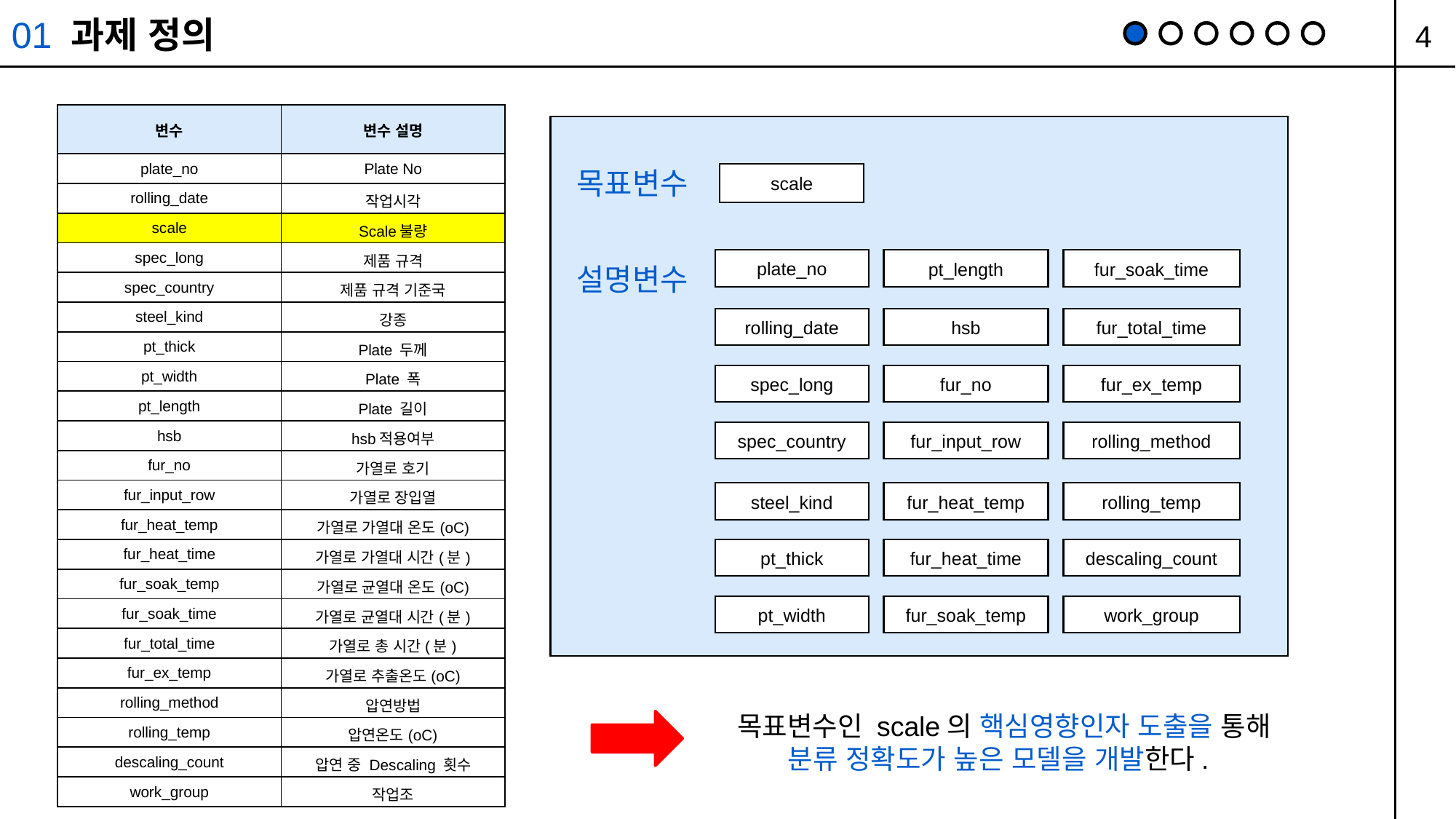

01 과제 정의

| 변수 | 변수 설명 |
| --- | --- |
| plate\_no | Plate No |
| rolling\_date | 작업시각 |
| scale | Scale불량 |
| spec\_long | 제품 규격 |
| spec\_country | 제품 규격 기준국 |
| steel\_kind | 강종 |
| pt\_thick | Plate 두께 |
| pt\_width | Plate 폭 |
| pt\_length | Plate 길이 |
| hsb | hsb적용여부 |
| fur\_no | 가열로 호기 |
| fur\_input\_row | 가열로 장입열 |
| fur\_heat\_temp | 가열로 가열대 온도(oC) |
| fur\_heat\_time | 가열로 가열대 시간(분) |
| fur\_soak\_temp | 가열로 균열대 온도(oC) |
| fur\_soak\_time | 가열로 균열대 시간(분) |
| fur\_total\_time | 가열로 총 시간(분) |
| fur\_ex\_temp | 가열로 추출온도(oC) |
| rolling\_method | 압연방법 |
| rolling\_temp | 압연온도(oC) |
| descaling\_count | 압연 중 Descaling 횟수 |
| work\_group | 작업조 |

목표변수
scale
plate_no
pt_length
fur_soak_time
설명변수
rolling_date
hsb
fur_total_time
spec_long
fur_no
fur_ex_temp
spec_country
fur_input_row
rolling_method
steel_kind
fur_heat_temp
rolling_temp
pt_thick
fur_heat_time
descaling_count
pt_width
fur_soak_temp
work_group
 목표변수인 scale의 핵심영향인자 도출을 통해 분류 정확도가 높은 모델을 개발한다.